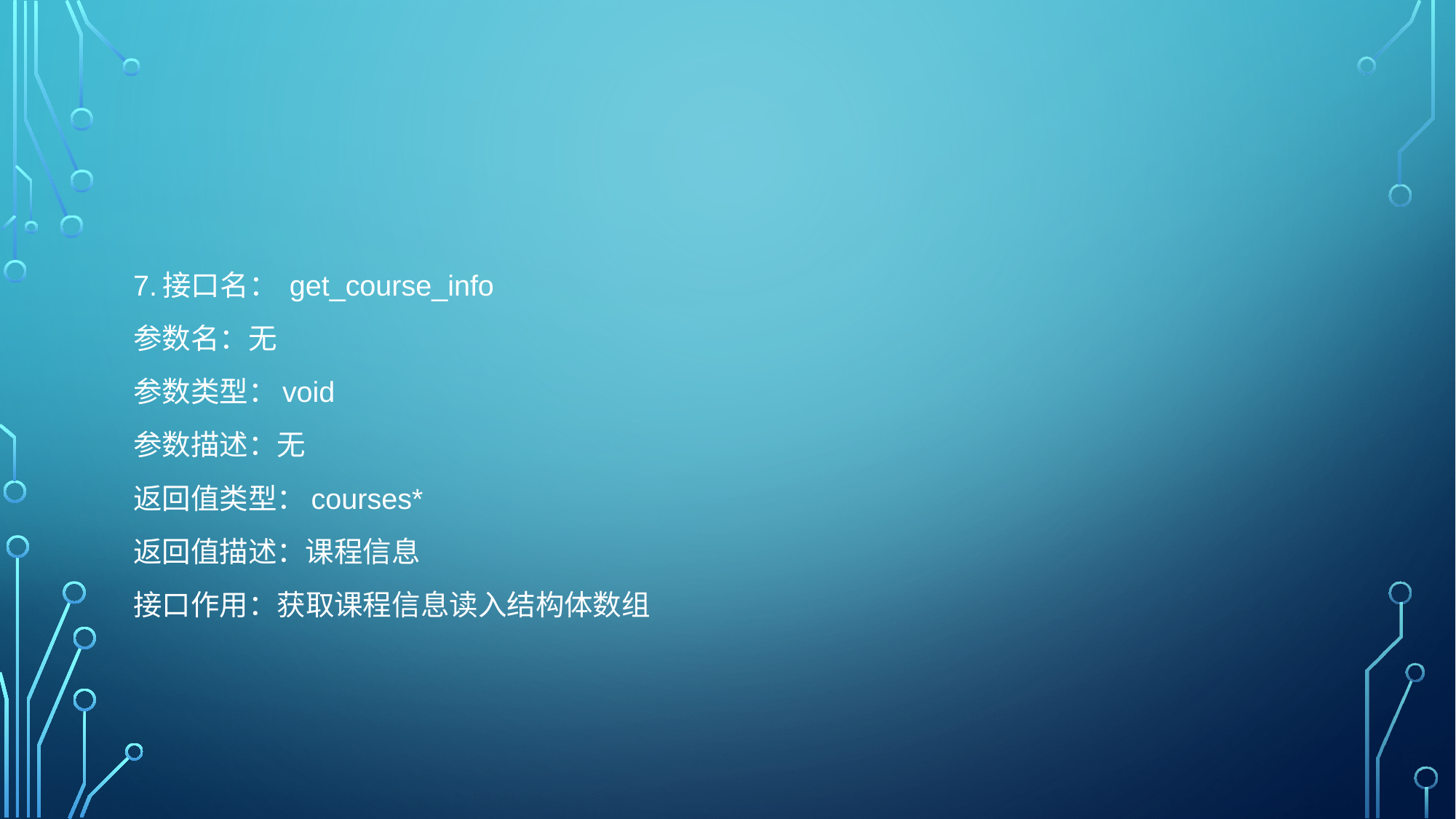

#

7.接口名： get_course_info
参数名：无
参数类型：void
参数描述：无
返回值类型：courses*
返回值描述：课程信息
接口作用：获取课程信息读入结构体数组